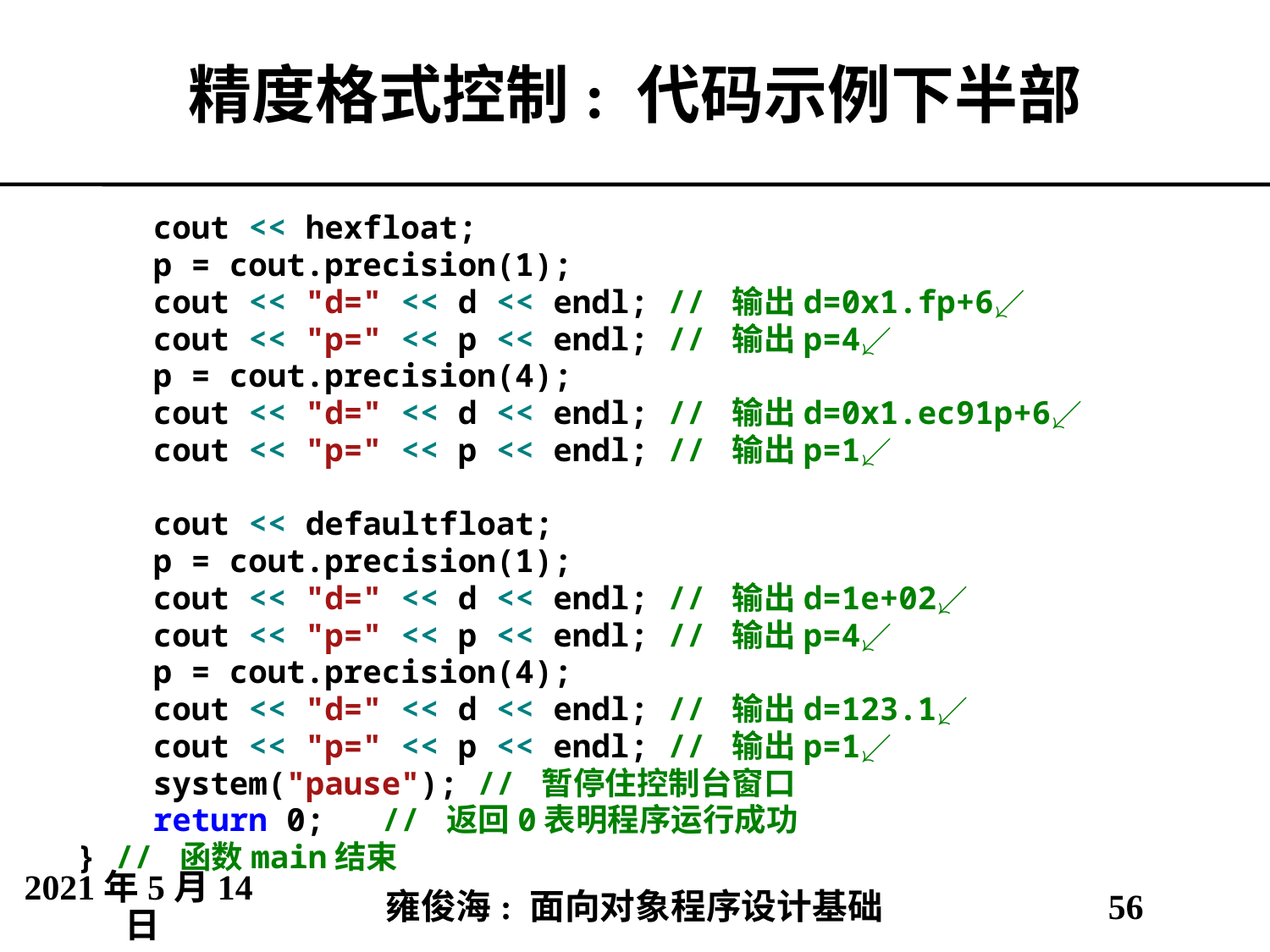

# 精度格式控制: 代码示例下半部

    cout << hexfloat;
    p = cout.precision(1);
    cout << "d=" << d << endl; // 输出d=0x1.fp+6↙
    cout << "p=" << p << endl; // 输出p=4↙
    p = cout.precision(4);
    cout << "d=" << d << endl; // 输出d=0x1.ec91p+6↙
    cout << "p=" << p << endl; // 输出p=1↙

    cout << defaultfloat;
    p = cout.precision(1);
    cout << "d=" << d << endl; // 输出d=1e+02↙
    cout << "p=" << p << endl; // 输出p=4↙
    p = cout.precision(4);
    cout << "d=" << d << endl; // 输出d=123.1↙
    cout << "p=" << p << endl; // 输出p=1↙
    system("pause"); // 暂停住控制台窗口
    return 0;   // 返回0表明程序运行成功
} // 函数main结束
2021年5月14日
雍俊海: 面向对象程序设计基础
56